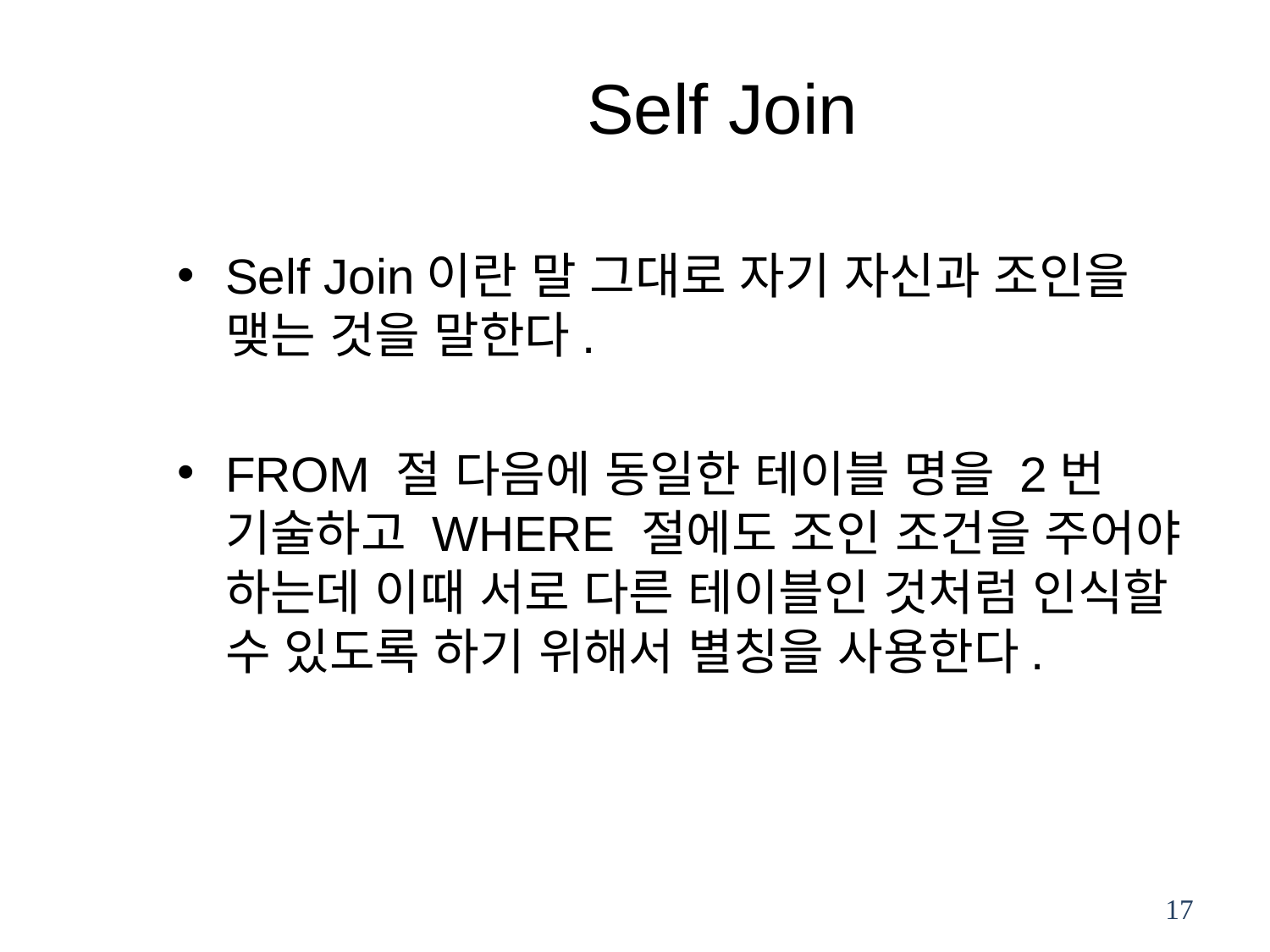

# Self Join
Self Join이란 말 그대로 자기 자신과 조인을 맺는 것을 말한다.

FROM 절 다음에 동일한 테이블 명을 2번 기술하고 WHERE 절에도 조인 조건을 주어야 하는데 이때 서로 다른 테이블인 것처럼 인식할 수 있도록 하기 위해서 별칭을 사용한다.

17